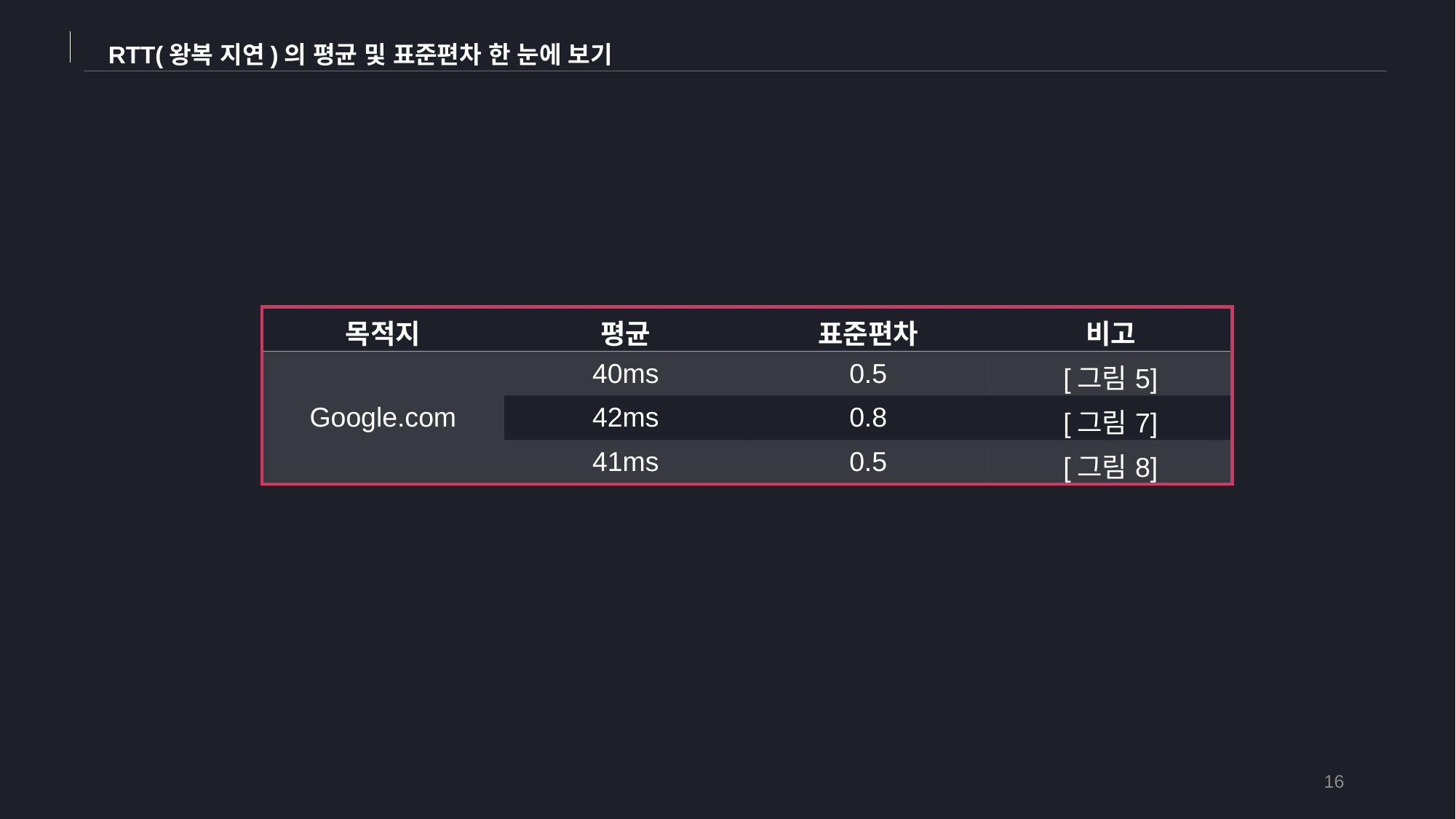

RTT(왕복 지연)의 평균 및 표준편차 한 눈에 보기
| 목적지 | 평균 | 표준편차 | 비고 |
| --- | --- | --- | --- |
| Google.com | 40ms | 0.5 | [그림5] |
|  | 42ms | 0.8 | [그림7] |
|  | 41ms | 0.5 | [그림8] |

16